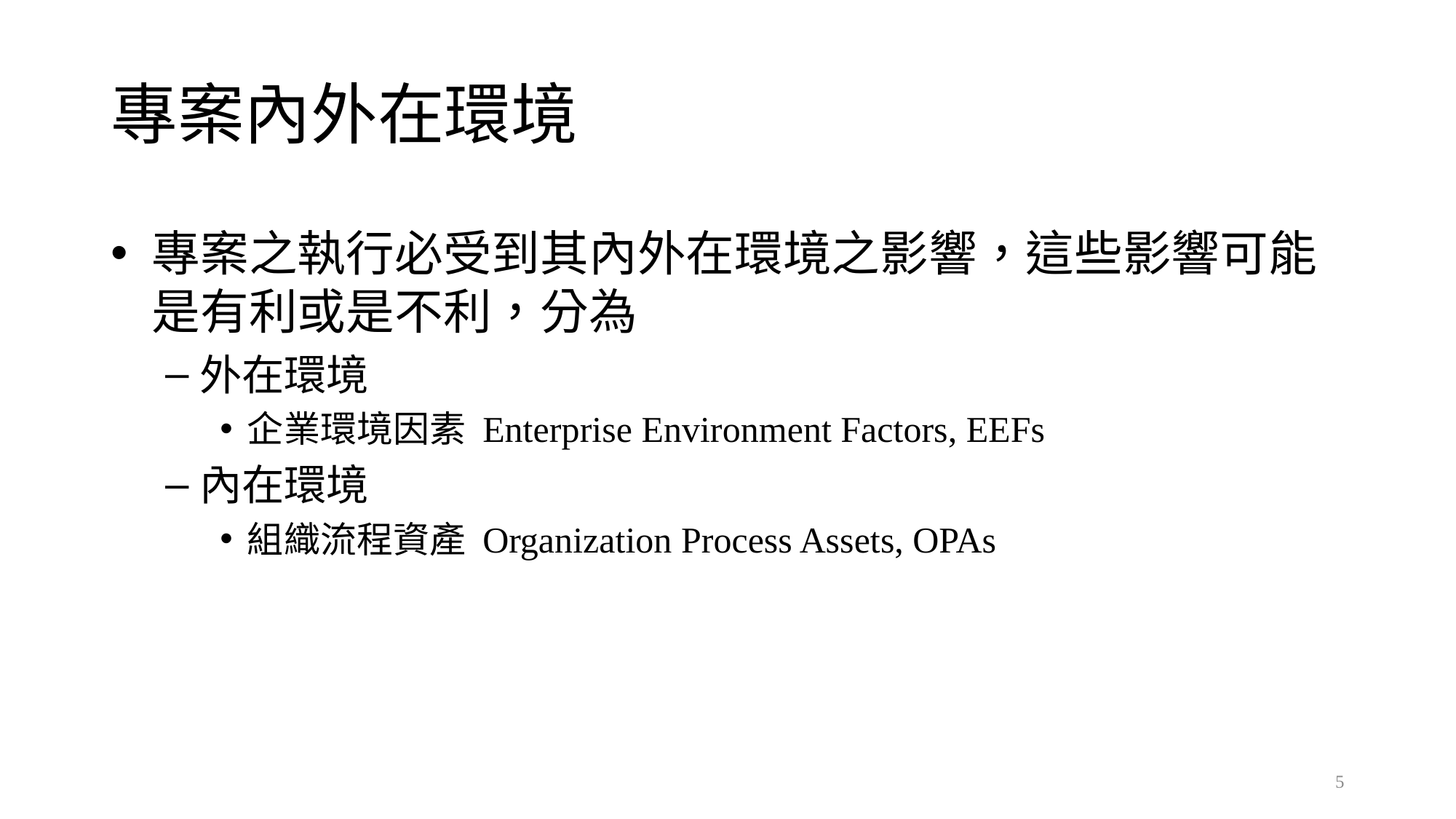

# 專案內外在環境
專案之執行必受到其內外在環境之影響，這些影響可能是有利或是不利，分為
外在環境
企業環境因素 Enterprise Environment Factors, EEFs
內在環境
組織流程資產 Organization Process Assets, OPAs

5